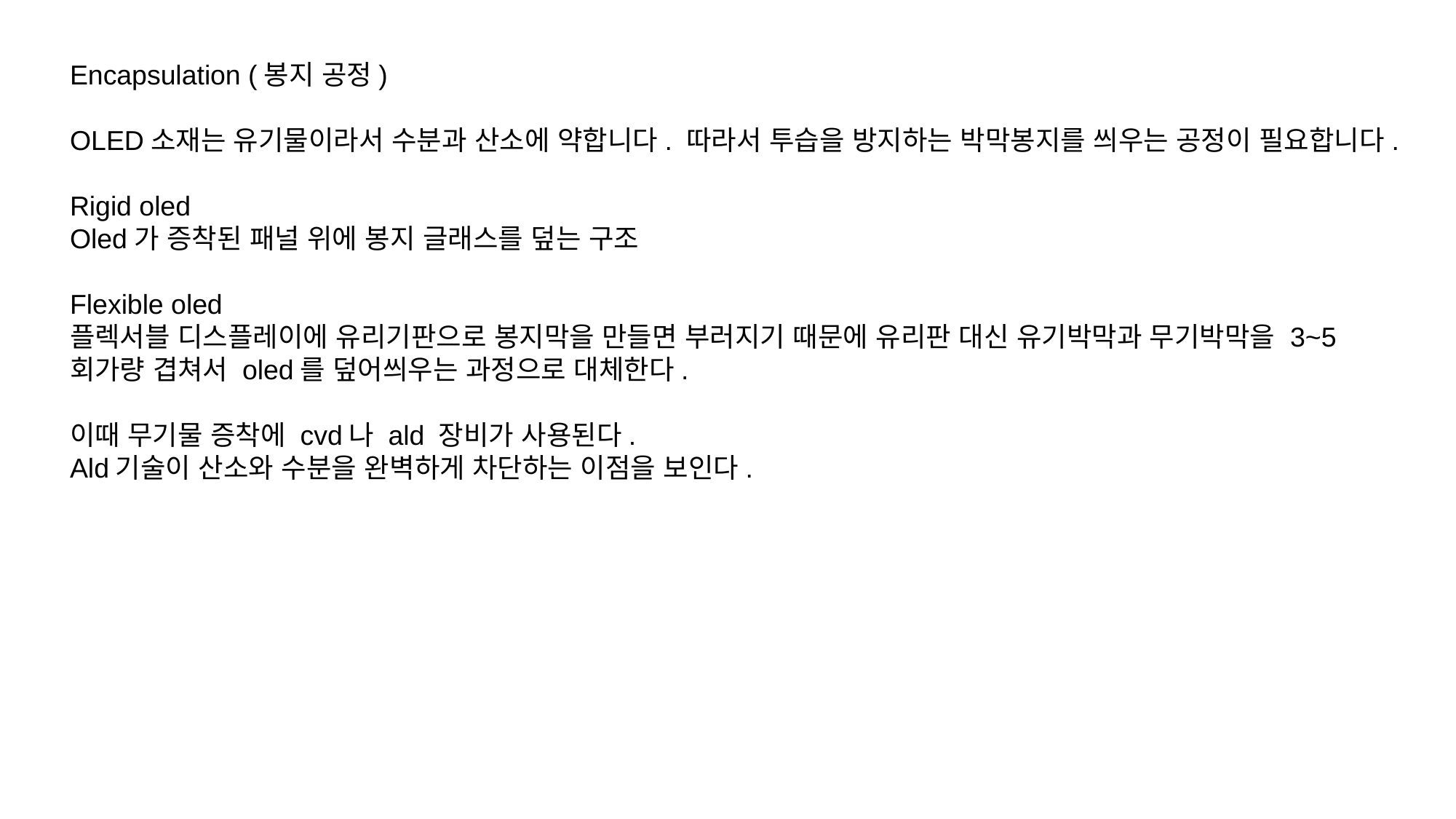

Encapsulation (봉지 공정)

OLED소재는 유기물이라서 수분과 산소에 약합니다. 따라서 투습을 방지하는 박막봉지를 씌우는 공정이 필요합니다.

Rigid oled
Oled가 증착된 패널 위에 봉지 글래스를 덮는 구조

Flexible oled
플렉서블 디스플레이에 유리기판으로 봉지막을 만들면 부러지기 때문에 유리판 대신 유기박막과 무기박막을 3~5회가량 겹쳐서 oled를 덮어씌우는 과정으로 대체한다.

이때 무기물 증착에 cvd나 ald 장비가 사용된다.
Ald기술이 산소와 수분을 완벽하게 차단하는 이점을 보인다.